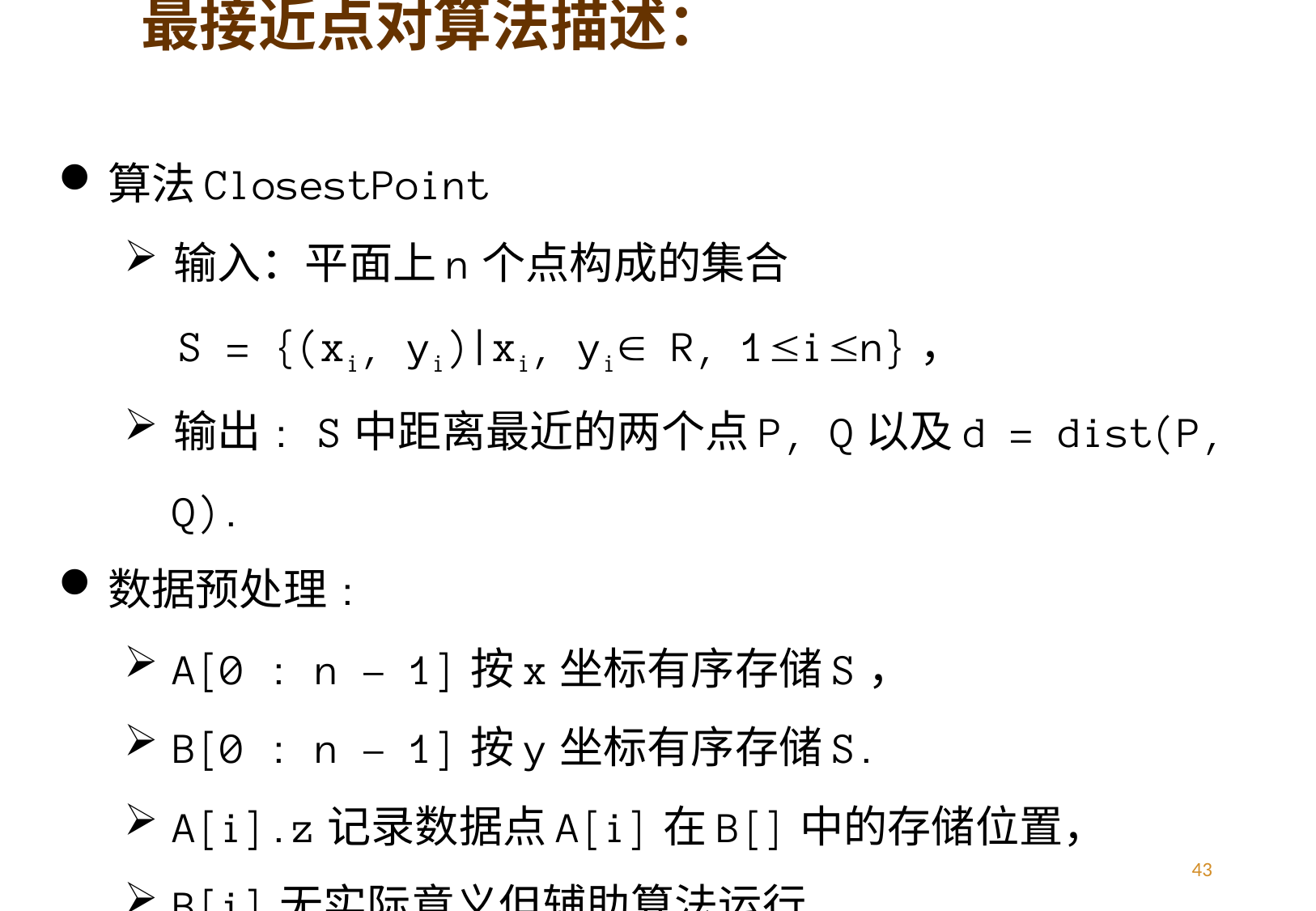

最接近点对算法描述：
算法ClosestPoint
输入：平面上n个点构成的集合
	S = {(xi, yi)|xi, yi∈ R, 1≤i≤n}，
输出: S中距离最近的两个点P, Q以及d = dist(P, Q).
数据预处理:
A[0 : n – 1]按x坐标有序存储S，
B[0 : n – 1]按y坐标有序存储S.
A[i].z记录数据点A[i]在B[]中的存储位置，
B[i]无实际意义但辅助算法运行.
43